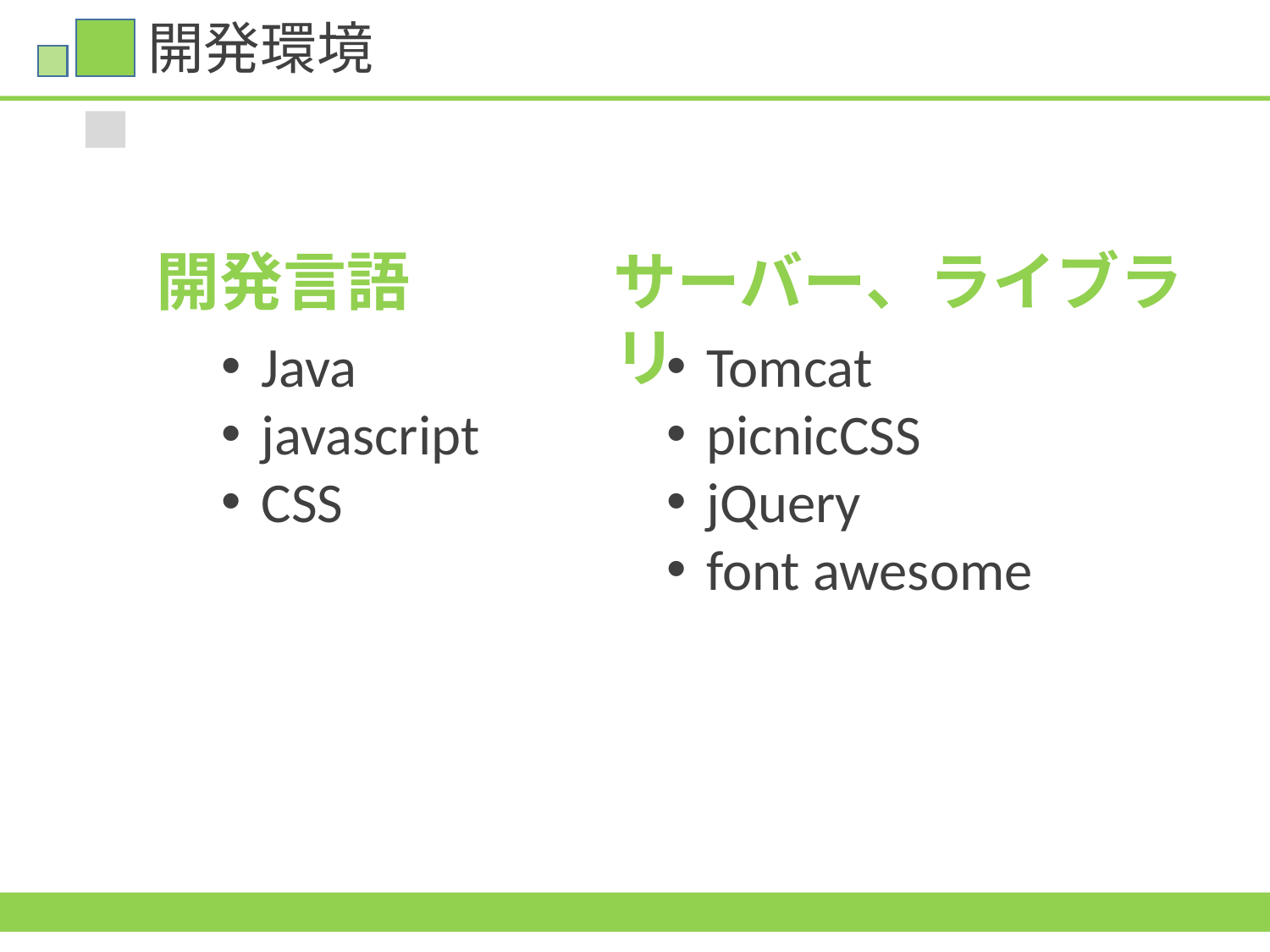

# 開発環境

サーバー、ライブラリ
開発言語
Tomcat
picnicCSS
jQuery
font awesome

Java
javascript
CSS